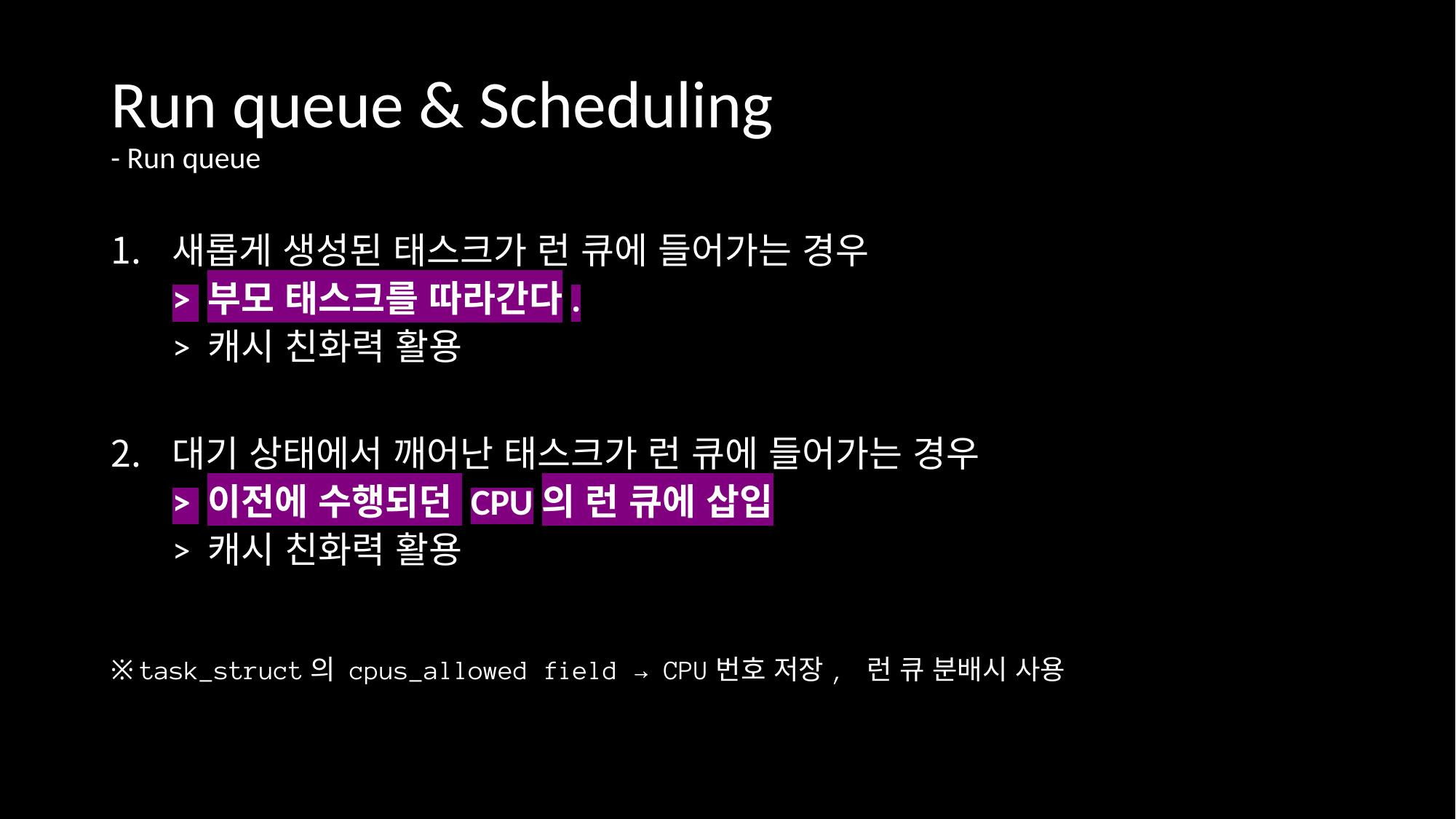

# Run queue & Scheduling - Run queue
새롭게 생성된 태스크가 런 큐에 들어가는 경우
> 부모 태스크를 따라간다.
> 캐시 친화력 활용
대기 상태에서 깨어난 태스크가 런 큐에 들어가는 경우
> 이전에 수행되던 CPU의 런 큐에 삽입
> 캐시 친화력 활용

※ task_struct의 cpus_allowed field → CPU번호 저장, 런 큐 분배시 사용